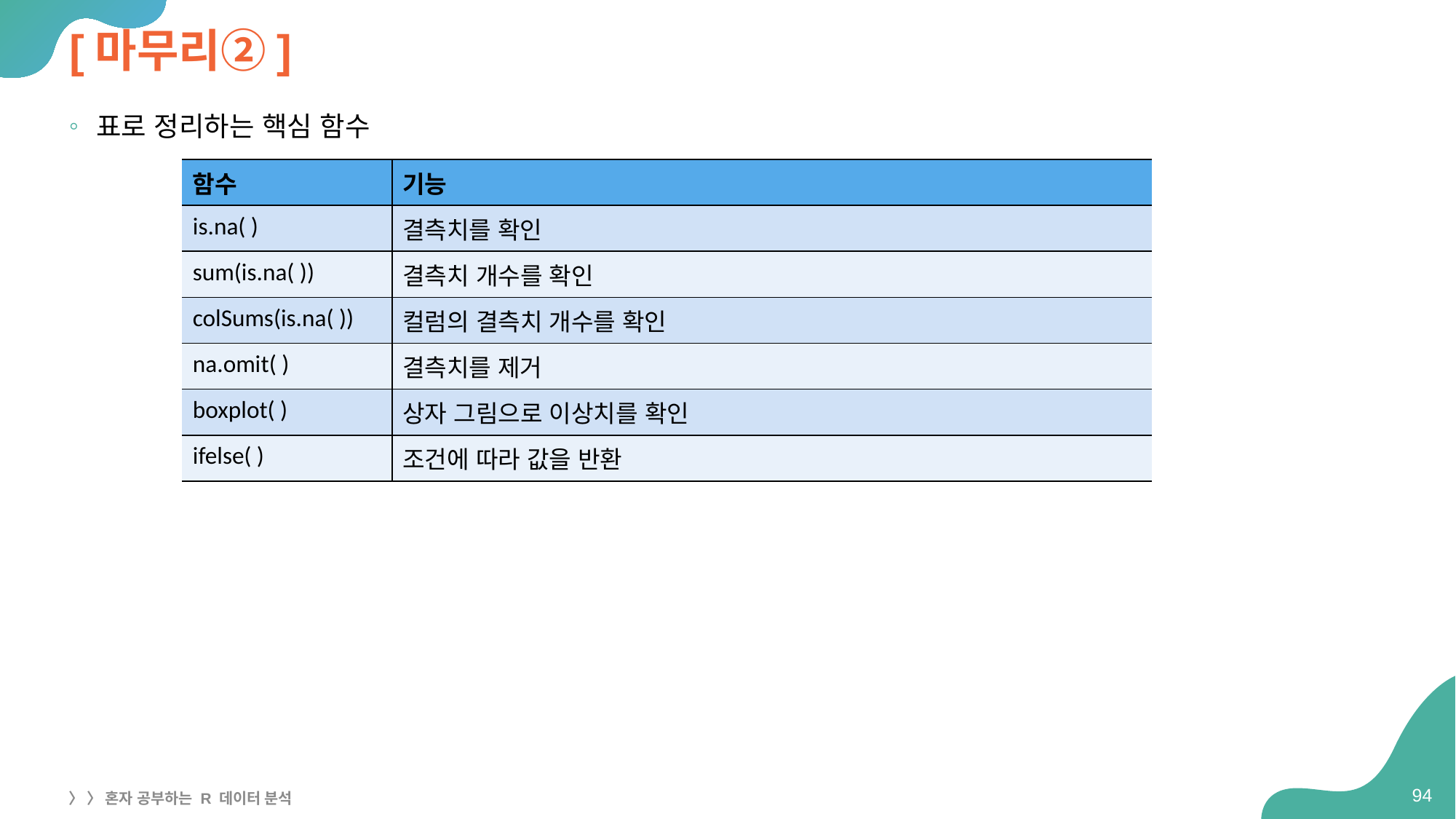

# [마무리②]
표로 정리하는 핵심 함수
| 함수 | 기능 |
| --- | --- |
| is.na( ) | 결측치를 확인 |
| sum(is.na( )) | 결측치 개수를 확인 |
| colSums(is.na( )) | 컬럼의 결측치 개수를 확인 |
| na.omit( ) | 결측치를 제거 |
| boxplot( ) | 상자 그림으로 이상치를 확인 |
| ifelse( ) | 조건에 따라 값을 반환 |
94
〉 〉 혼자 공부하는 R 데이터 분석